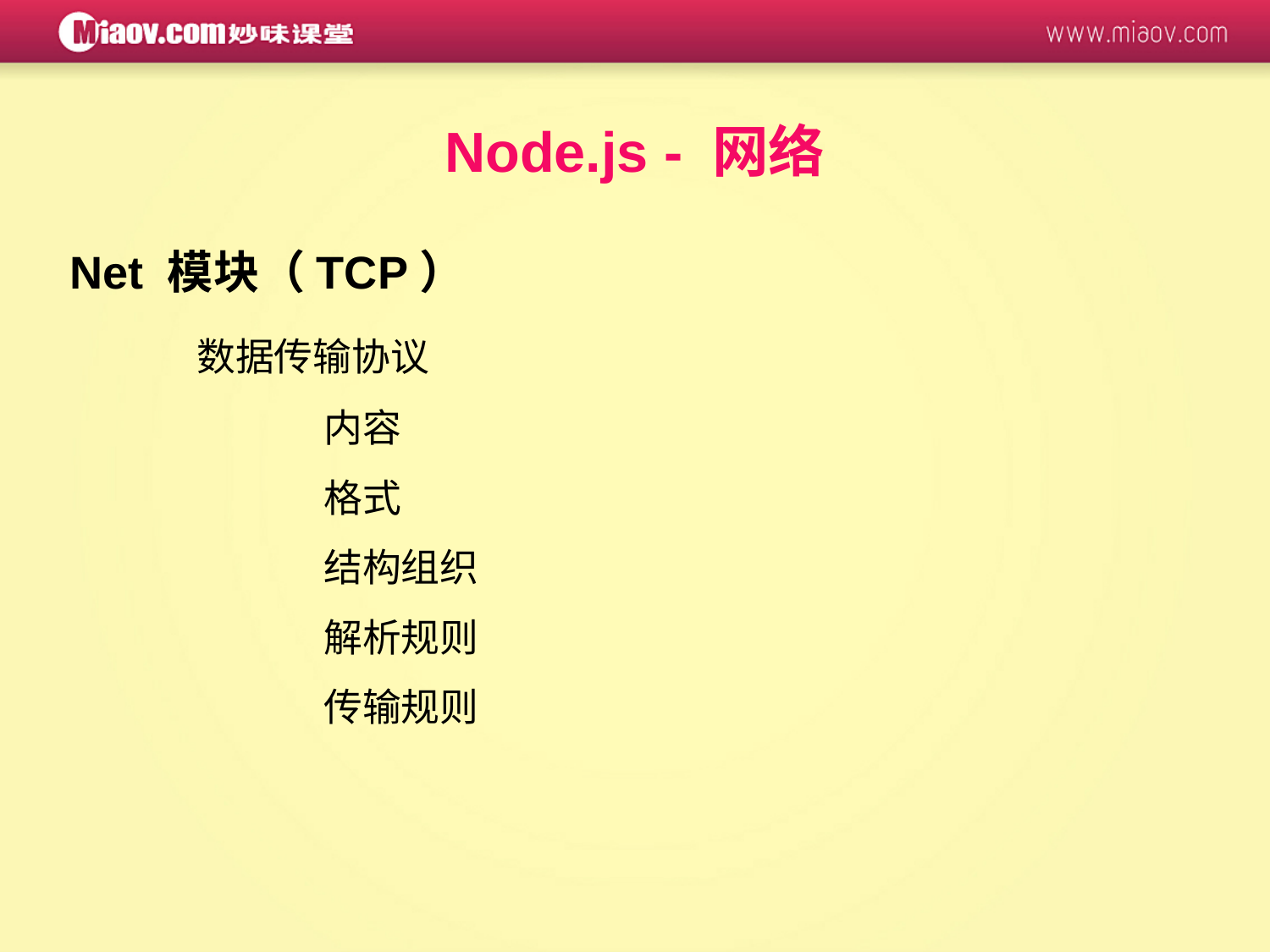

Node.js - 网络
Net 模块（TCP）
	数据传输协议
		内容
		格式
		结构组织
		解析规则
		传输规则